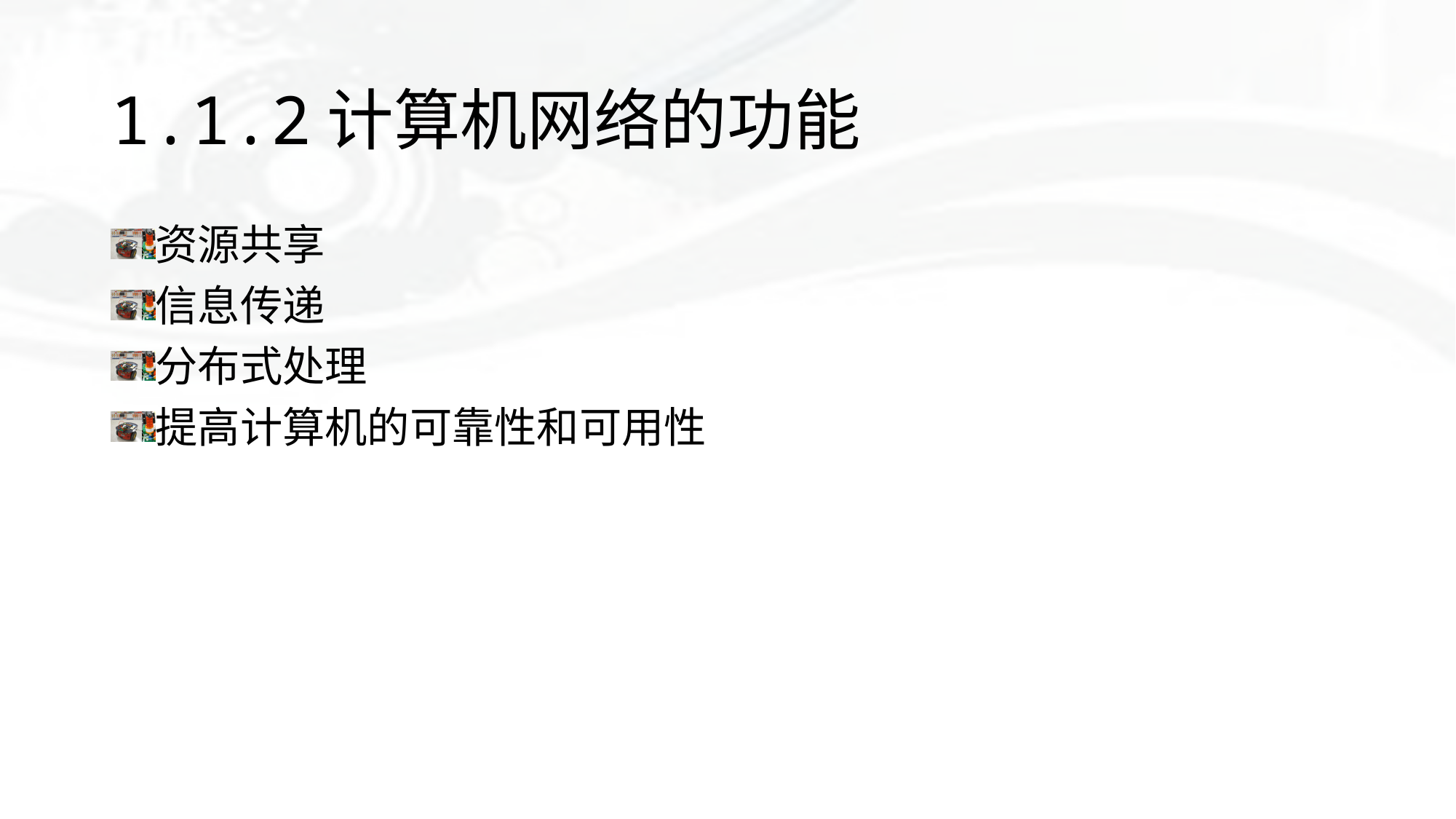

# 1.1.2计算机网络的功能
资源共享
信息传递
分布式处理
提高计算机的可靠性和可用性